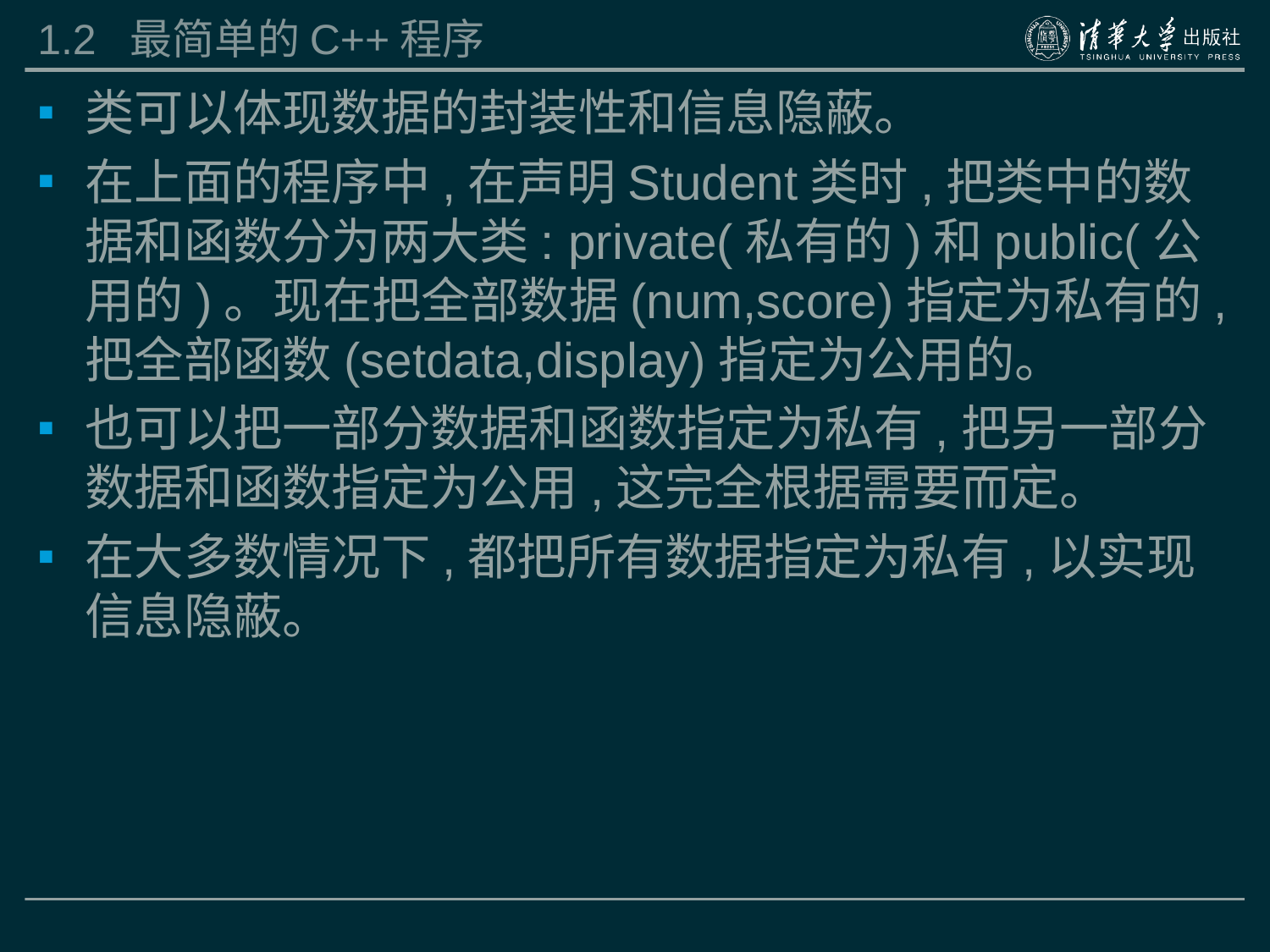

# 1.2  最简单的C++程序
类可以体现数据的封装性和信息隐蔽。
在上面的程序中,在声明Student类时,把类中的数据和函数分为两大类: private(私有的)和public(公用的)。现在把全部数据(num,score)指定为私有的,把全部函数(setdata,display)指定为公用的。
也可以把一部分数据和函数指定为私有,把另一部分数据和函数指定为公用,这完全根据需要而定。
在大多数情况下,都把所有数据指定为私有,以实现信息隐蔽。